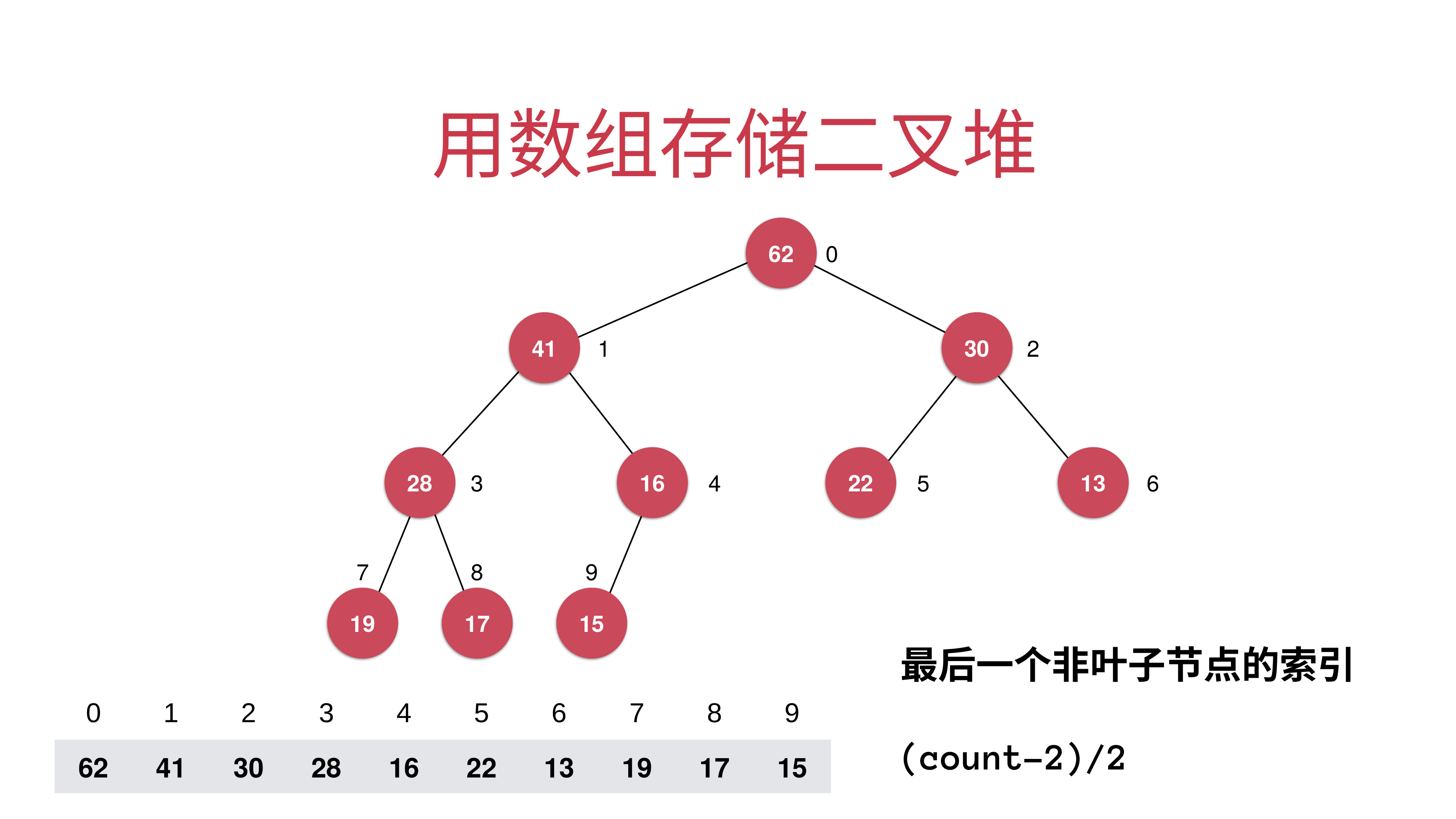

# 用数组存储二叉堆
62
0

41
30
1
2

28
16
22
13
3
4
5
6

7
8
9
19
17
15
最后一个非叶子节点的索引

(count-2)/2
| 0 | 1 | 2 | 3 | 4 | 5 | 6 | 7 | 8 | 9 |
| --- | --- | --- | --- | --- | --- | --- | --- | --- | --- |
| 62 | 41 | 30 | 28 | 16 | 22 | 13 | 19 | 17 | 15 |